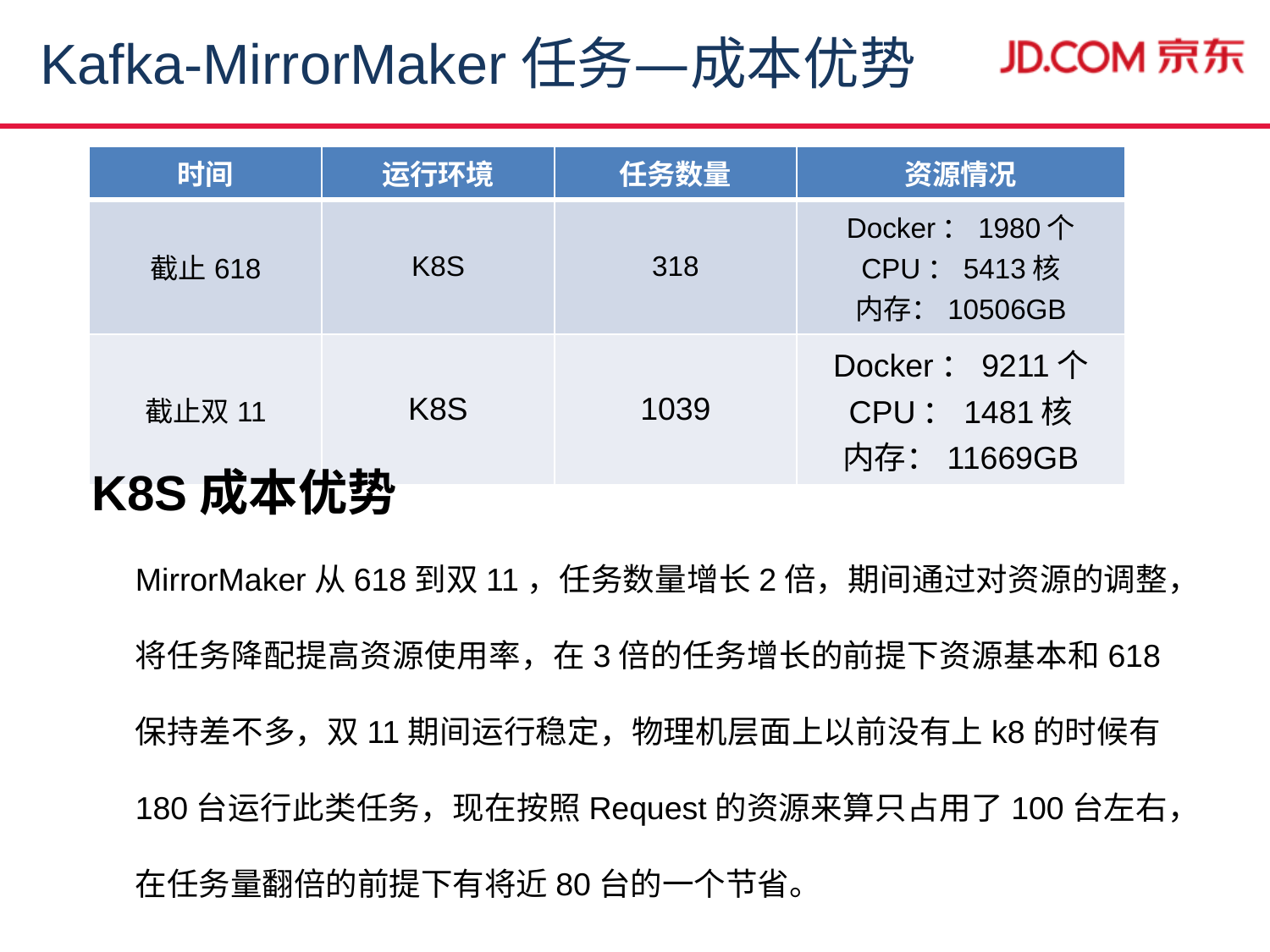

Kafka-MirrorMaker任务—成本优势
| 时间 | 运行环境 | 任务数量 | 资源情况 |
| --- | --- | --- | --- |
| 截止618 | K8S | 318 | Docker：1980个 CPU：5413核 内存：10506GB |
| 截止双11 | K8S | 1039 | Docker：9211个 CPU：1481核 内存：11669GB |
   K8S成本优势
	MirrorMaker从618到双11，任务数量增长2倍，期间通过对资源的调整，将任务降配提高资源使用率，在3倍的任务增长的前提下资源基本和618保持差不多，双11期间运行稳定，物理机层面上以前没有上k8的时候有180台运行此类任务，现在按照Request的资源来算只占用了100台左右，在任务量翻倍的前提下有将近80台的一个节省。